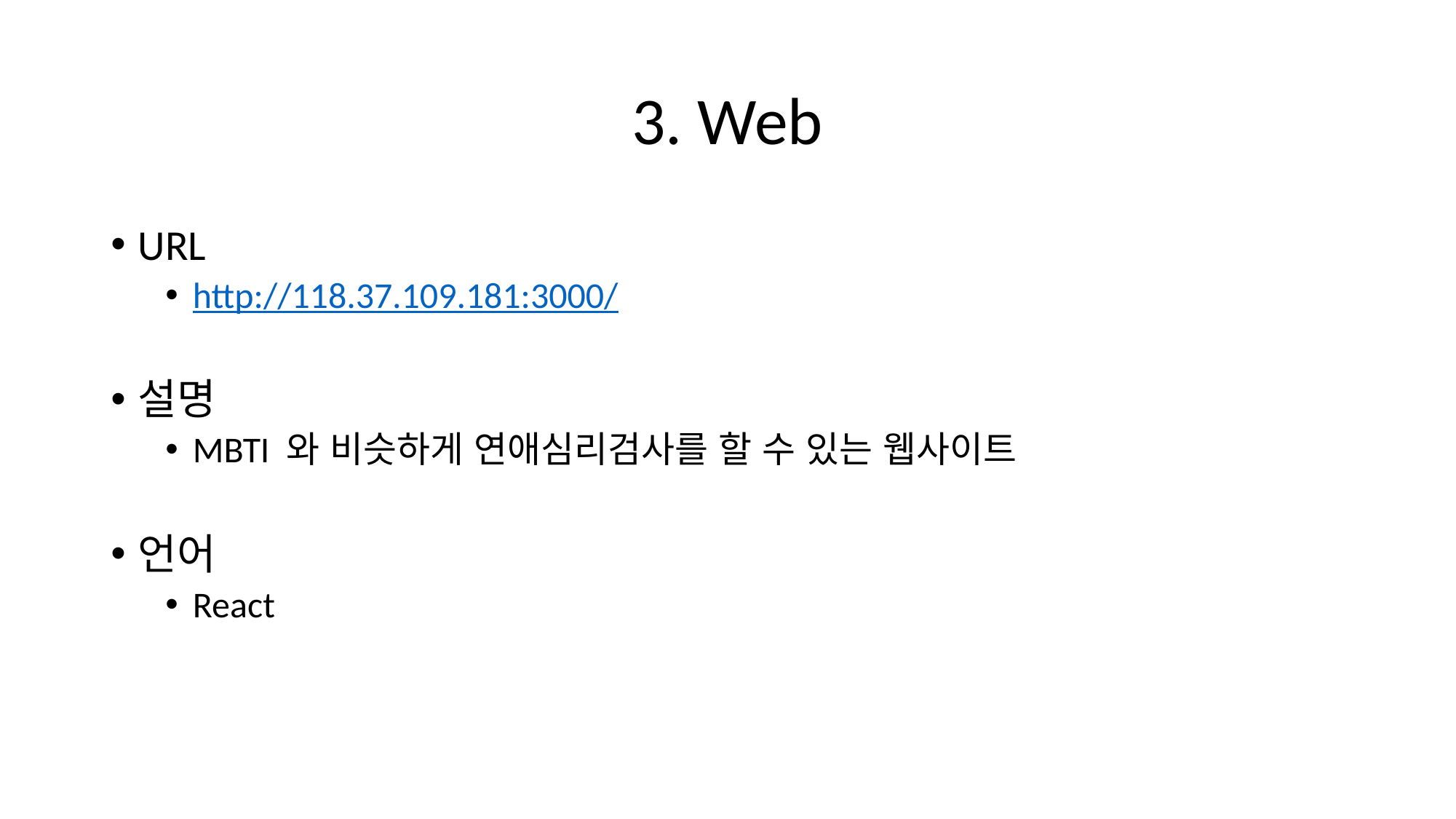

# 3. Web
URL
http://118.37.109.181:3000/

설명
MBTI 와 비슷하게 연애심리검사를 할 수 있는 웹사이트

언어
React